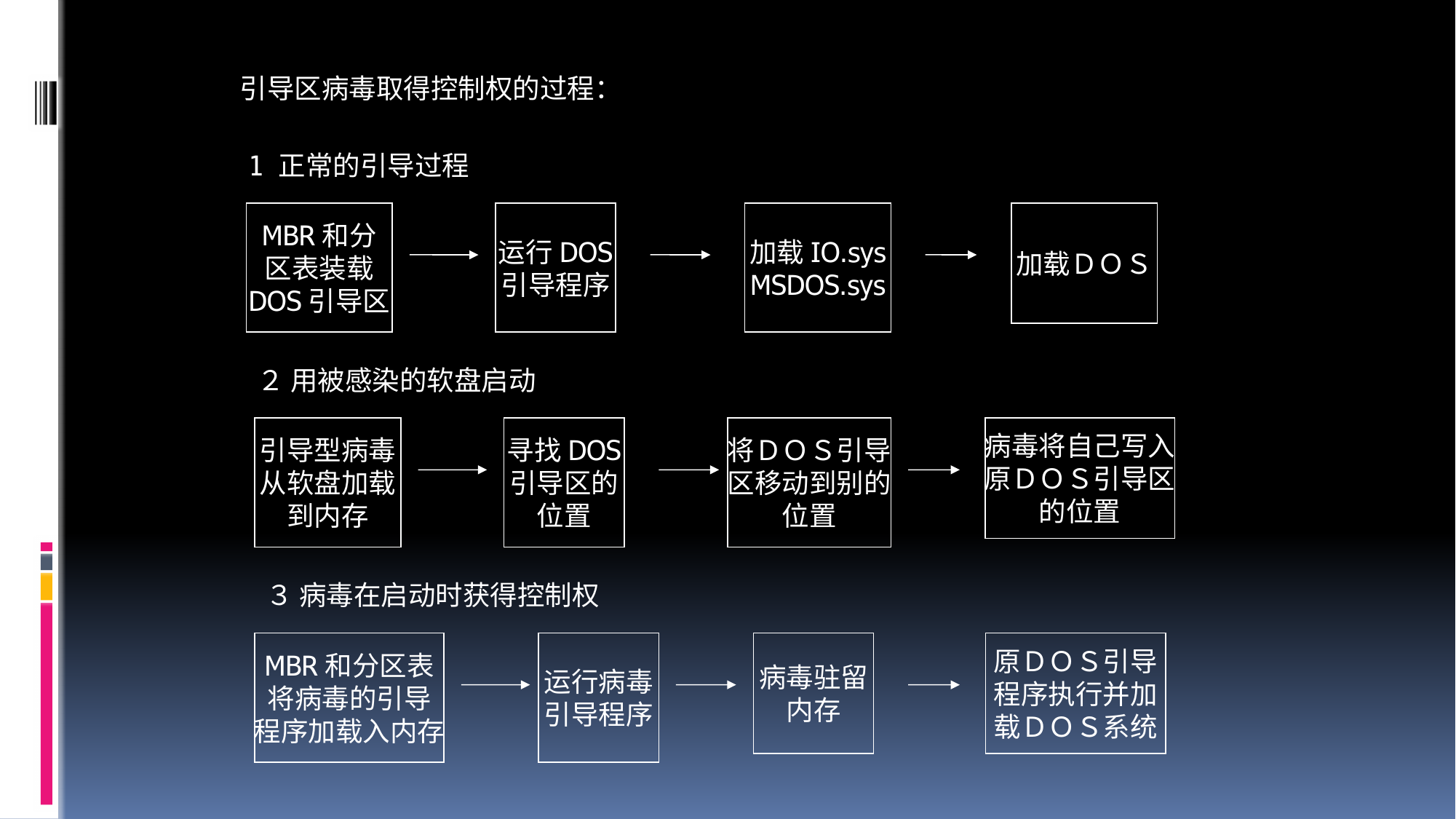

引导区病毒取得控制权的过程：
1 正常的引导过程
MBR和分
区表装载
DOS引导区
运行DOS
引导程序
加载IO.sys
MSDOS.sys
加载ＤＯＳ

２ 用被感染的软盘启动
引导型病毒
从软盘加载
到内存
寻找DOS
引导区的
位置
将ＤＯＳ引导
区移动到别的
位置
病毒将自己写入
原ＤＯＳ引导区
的位置

３ 病毒在启动时获得控制权
MBR和分区表
将病毒的引导
程序加载入内存
运行病毒
引导程序
病毒驻留
内存
原ＤＯＳ引导
程序执行并加
载ＤＯＳ系统